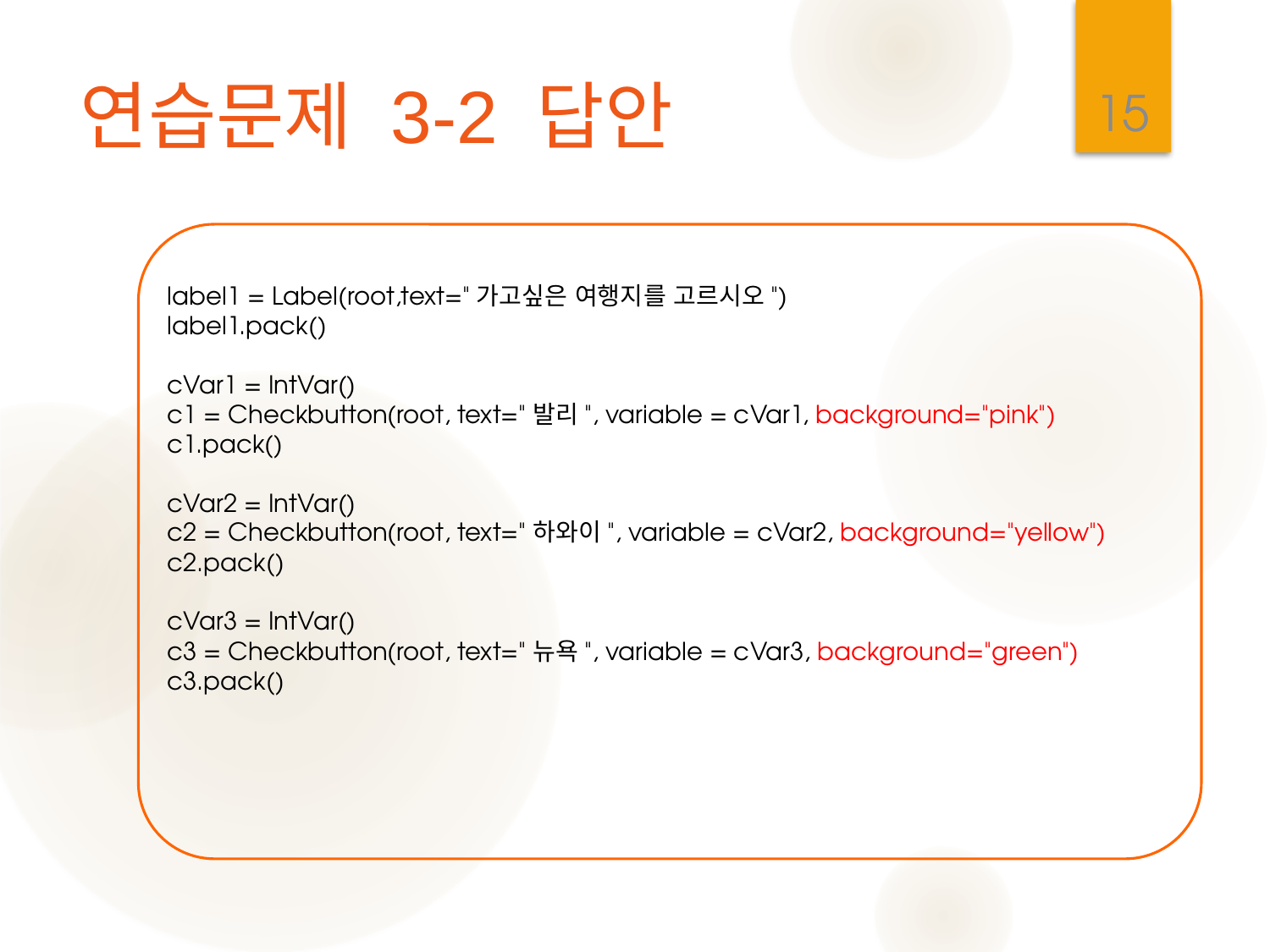

15
# 연습문제 3-2 답안

label1 = Label(root,text="가고싶은 여행지를 고르시오")
label1.pack()

cVar1 = IntVar()
c1 = Checkbutton(root, text="발리", variable = cVar1, background="pink")
c1.pack()

cVar2 = IntVar()
c2 = Checkbutton(root, text="하와이", variable = cVar2, background="yellow")
c2.pack()

cVar3 = IntVar()
c3 = Checkbutton(root, text="뉴욕", variable = cVar3, background="green")
c3.pack()